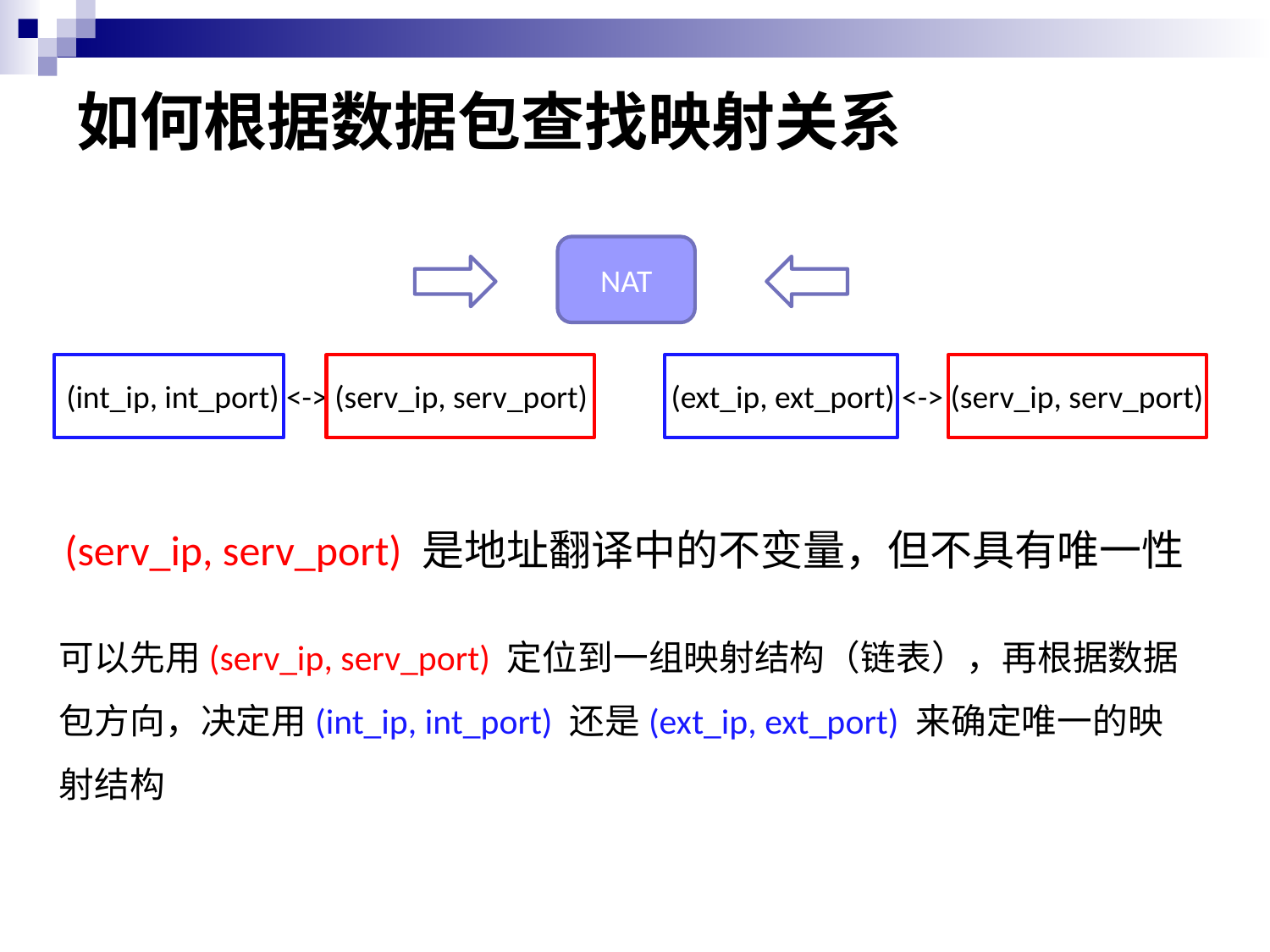

# 如何根据数据包查找映射关系
NAT

(int_ip, int_port) <-> (serv_ip, serv_port)
(ext_ip, ext_port) <-> (serv_ip, serv_port)
(serv_ip, serv_port) 是地址翻译中的不变量，但不具有唯一性
可以先用(serv_ip, serv_port) 定位到一组映射结构（链表），再根据数据包方向，决定用(int_ip, int_port) 还是(ext_ip, ext_port) 来确定唯一的映射结构